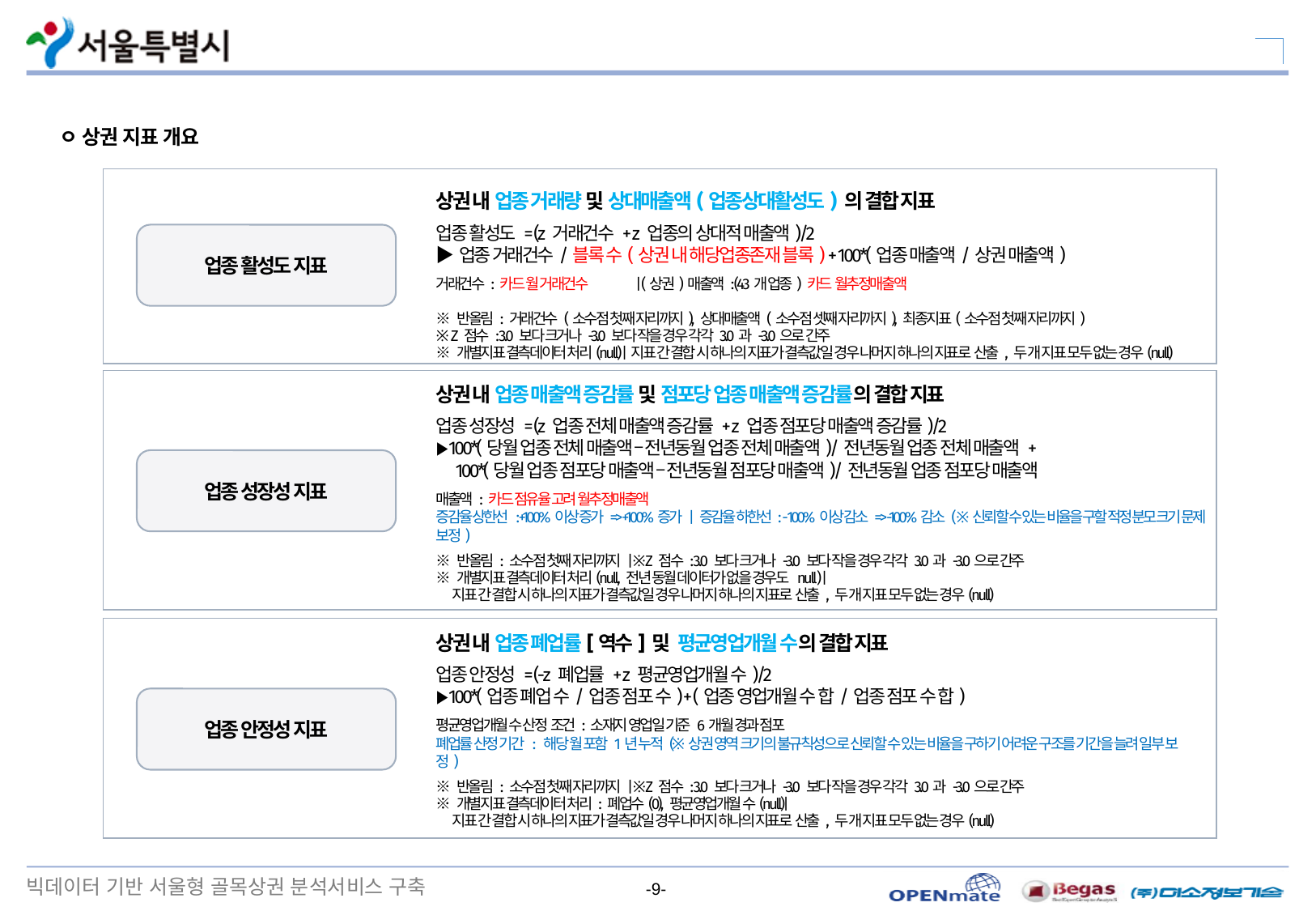

ㅇ 상권 지표 개요

상권 내 업종 거래량 및 상대매출액(업종상대활성도) 의 결합 지표

업종 활성도 = (z 거래건수 + z 업종의 상대적 매출액)/2
▶업종 거래건수/블록 수(상권 내 해당업종존재 블록) + 100*(업종 매출액/상권 매출액)

거래건수 : 카드 월 거래건수                     | (상권)매출액 : (43개 업종) 카드  월추정매출액

※ 반올림 : 거래건수 (소수점 첫째 자리까지), 상대매출액 (소수점 셋째 자리까지), 최종지표(소수점 첫째 자리까지)
※ Z 점수 : 3.0 보다 크거나 -3.0 보다 작을 경우 각각 3.0과 -3.0으로 간주
※ 개별지표 결측데이터 처리(null) |지표 간 결합 시 하나의 지표가 결측값일 경우 나머지 하나의 지표로  산출 , 두 개 지표 모두 없는 경우(null)

업종 활성도 지표
상권 내 업종 매출액 증감률 및 점포당 업종 매출액 증감률의 결합 지표

업종 성장성 = (z 업종 전체 매출액 증감률 + z 업종 점포당 매출액 증감률)/2
▶100*(당월 업종 전체 매출액 – 전년동월 업종 전체 매출액)/전년동월 업종 전체 매출액 +
     100*(당월 업종 점포당 매출액 – 전년동월 점포당 매출액)/전년동월 업종 점포당 매출액

매출액 : 카드 점유율 고려 월추정매출액
증감율 상한선  : +100%이상 증가 => +100%증가 | 증감율 하한선 :  - 100%이상 감소 => -100%감소 (※신뢰할 수 있는 비율을 구할 적정 분모 크기 문제 보정)

※ 반올림 : 소수점 첫째 자리까지 | ※ Z 점수 : 3.0 보다 크거나 -3.0 보다 작을 경우 각각 3.0과 -3.0으로 간주
※ 개별지표 결측데이터 처리(null, 전년 동월 데이터가 없을 경우도  null ) |
     지표 간 결합 시 하나의 지표가 결측값일 경우 나머지 하나의 지표로  산출 , 두 개 지표 모두 없는 경우(null)

업종 성장성 지표

상권 내 업종 폐업률[역수] 및  평균영업개월 수의 결합 지표

업종 안정성 = (-z 폐업률 + z 평균영업개월 수)/2
▶100*(업종 폐업 수/업종 점포 수) + (업종 영업개월 수 합/업종 점포 수 합)

평균영업개월 수 산정  조건 : 소재지 영업일 기준 6개월 경과 점포
폐업률 산정 기간  :  해당 월 포함 1년 누적 (※상권 영역 크기의 불규칙성으로 신뢰할 수 있는 비율을 구하기 어려운 구조를 기간을 늘려 일부 보정)

※ 반올림 : 소수점 첫째 자리까지 | ※ Z 점수 : 3.0 보다 크거나 -3.0 보다 작을 경우 각각 3.0과 -3.0으로 간주
※ 개별지표 결측데이터 처리 : 폐업수(0), 평균영업개월 수(null)|
     지표 간 결합 시 하나의 지표가 결측값일 경우 나머지 하나의 지표로  산출 , 두 개 지표 모두 없는 경우(null)

업종 안정성 지표